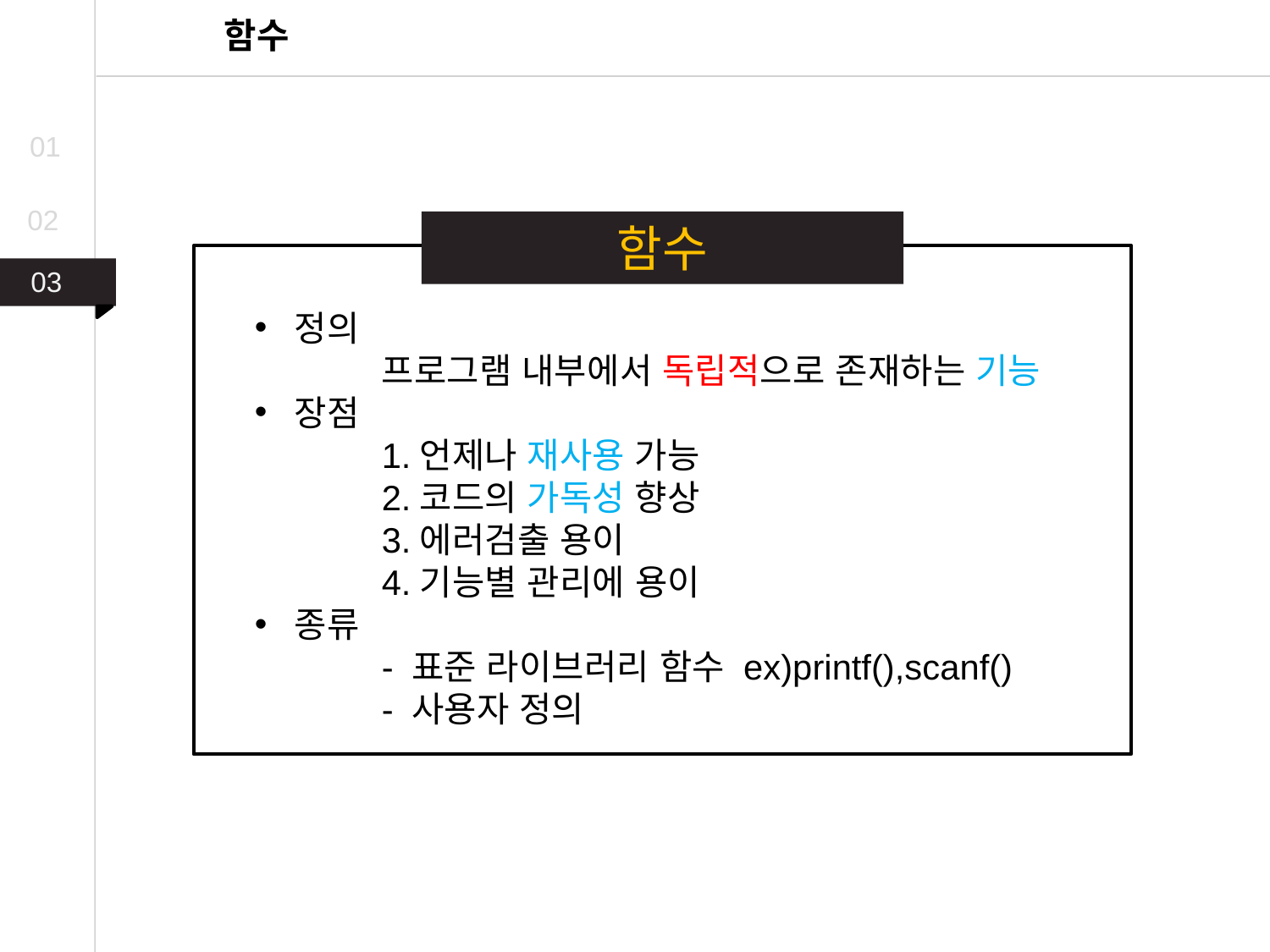

함수
01
02
함수

03

03
02
정의
	프로그램 내부에서 독립적으로 존재하는 기능
장점
	1.언제나 재사용 가능
	2.코드의 가독성 향상
	3.에러검출 용이
	4.기능별 관리에 용이
종류
	- 표준 라이브러리 함수 ex)printf(),scanf()
	- 사용자 정의